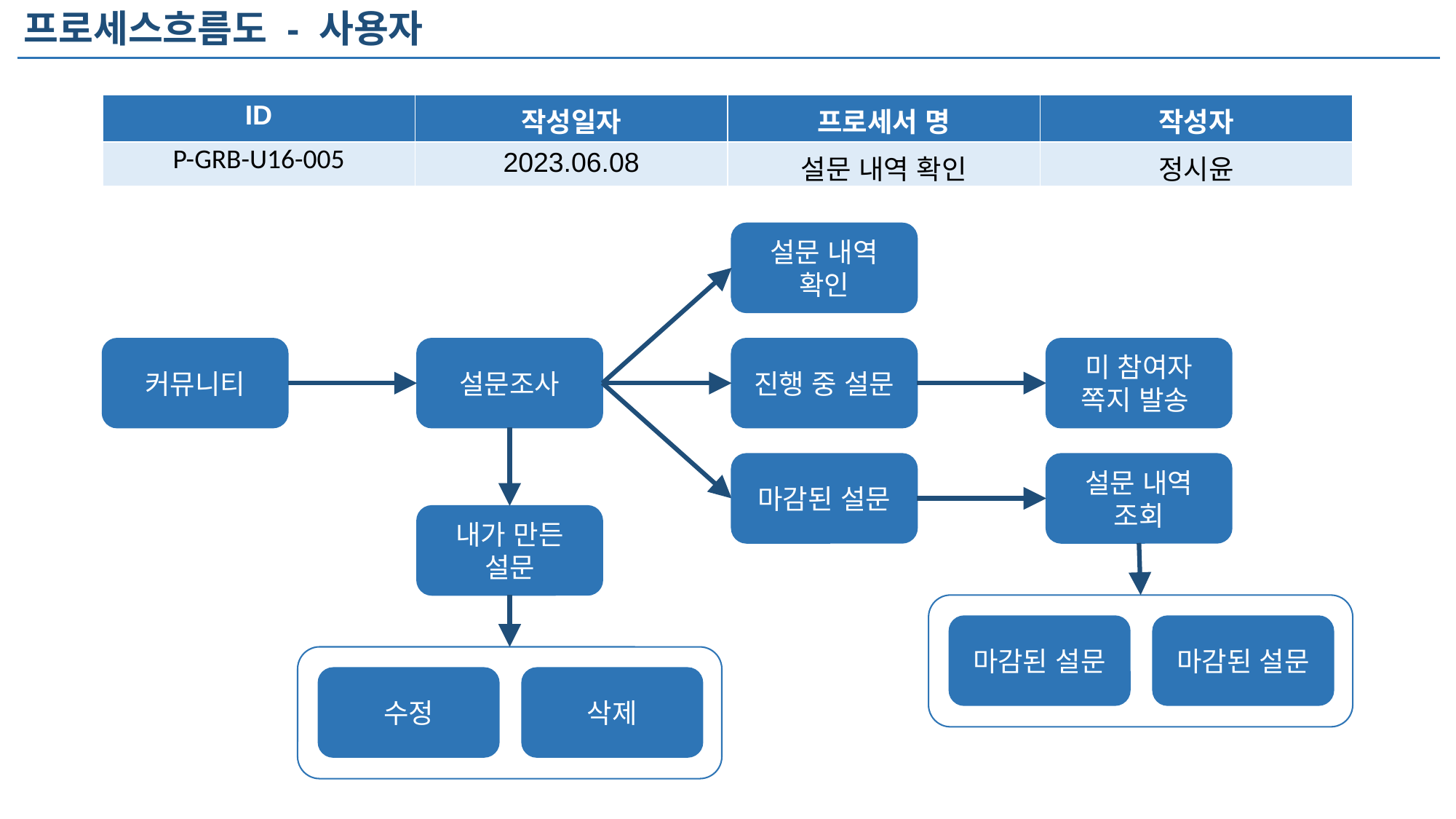

프로세스흐름도 - 사용자
| ID | 작성일자 | 프로세서 명 | 작성자 |
| --- | --- | --- | --- |
| P-GRB-U16-005 | 2023.06.08 | 설문 내역 확인 | 정시윤 |
설문 내역 확인
커뮤니티
설문조사
진행 중 설문
미 참여자 쪽지 발송
설문 내역 조회
마감된 설문
내가 만든 설문

마감된 설문
마감된 설문

삭제
수정